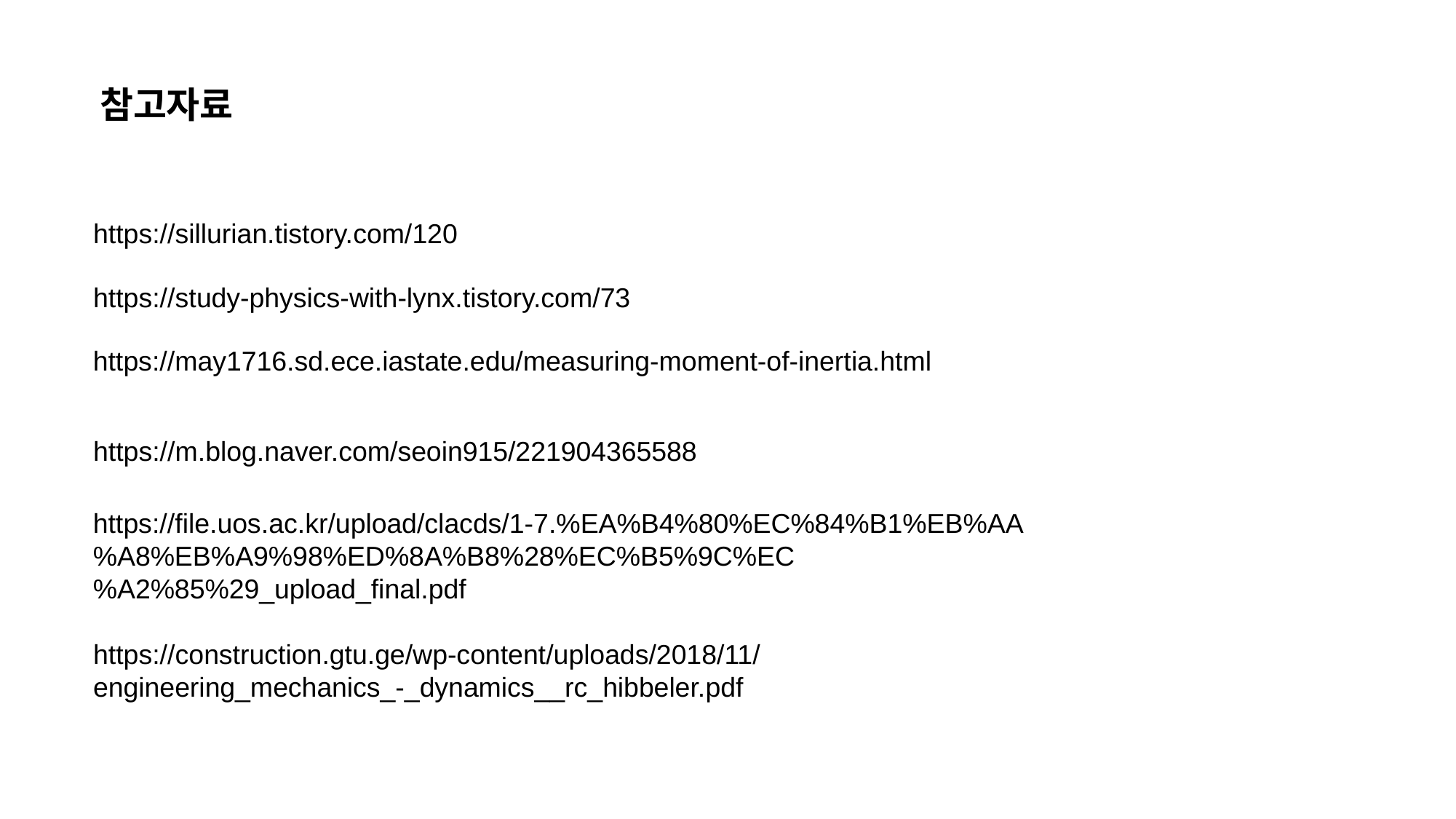

참고자료
https://sillurian.tistory.com/120
https://study-physics-with-lynx.tistory.com/73
https://may1716.sd.ece.iastate.edu/measuring-moment-of-inertia.html
https://m.blog.naver.com/seoin915/221904365588
https://file.uos.ac.kr/upload/clacds/1-7.%EA%B4%80%EC%84%B1%EB%AA%A8%EB%A9%98%ED%8A%B8%28%EC%B5%9C%EC%A2%85%29_upload_final.pdf
https://construction.gtu.ge/wp-content/uploads/2018/11/engineering_mechanics_-_dynamics__rc_hibbeler.pdf